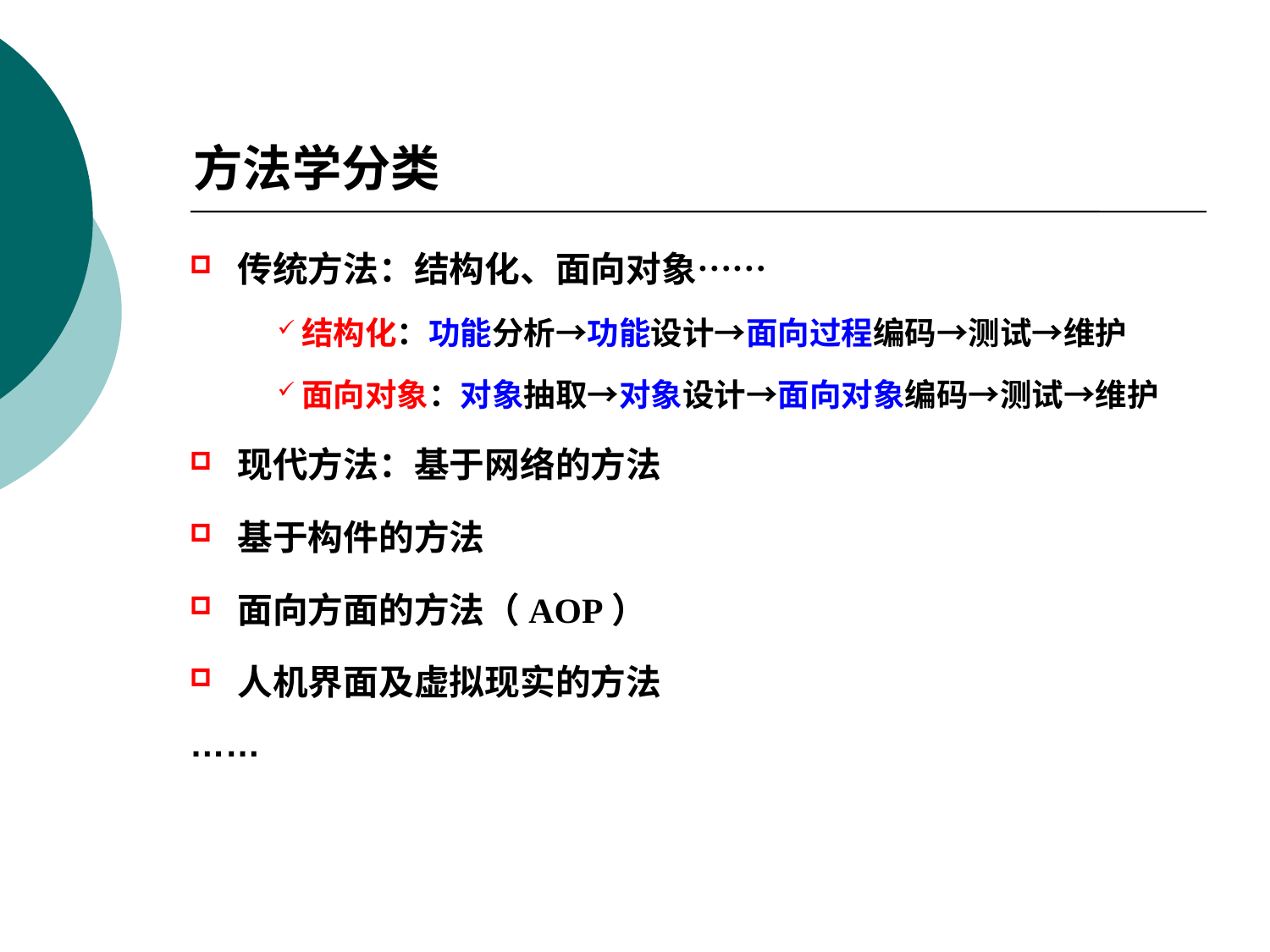

方法学分类
传统方法：结构化、面向对象……
结构化：功能分析→功能设计→面向过程编码→测试→维护
面向对象：对象抽取→对象设计→面向对象编码→测试→维护
现代方法：基于网络的方法
基于构件的方法
面向方面的方法（AOP）
人机界面及虚拟现实的方法
……